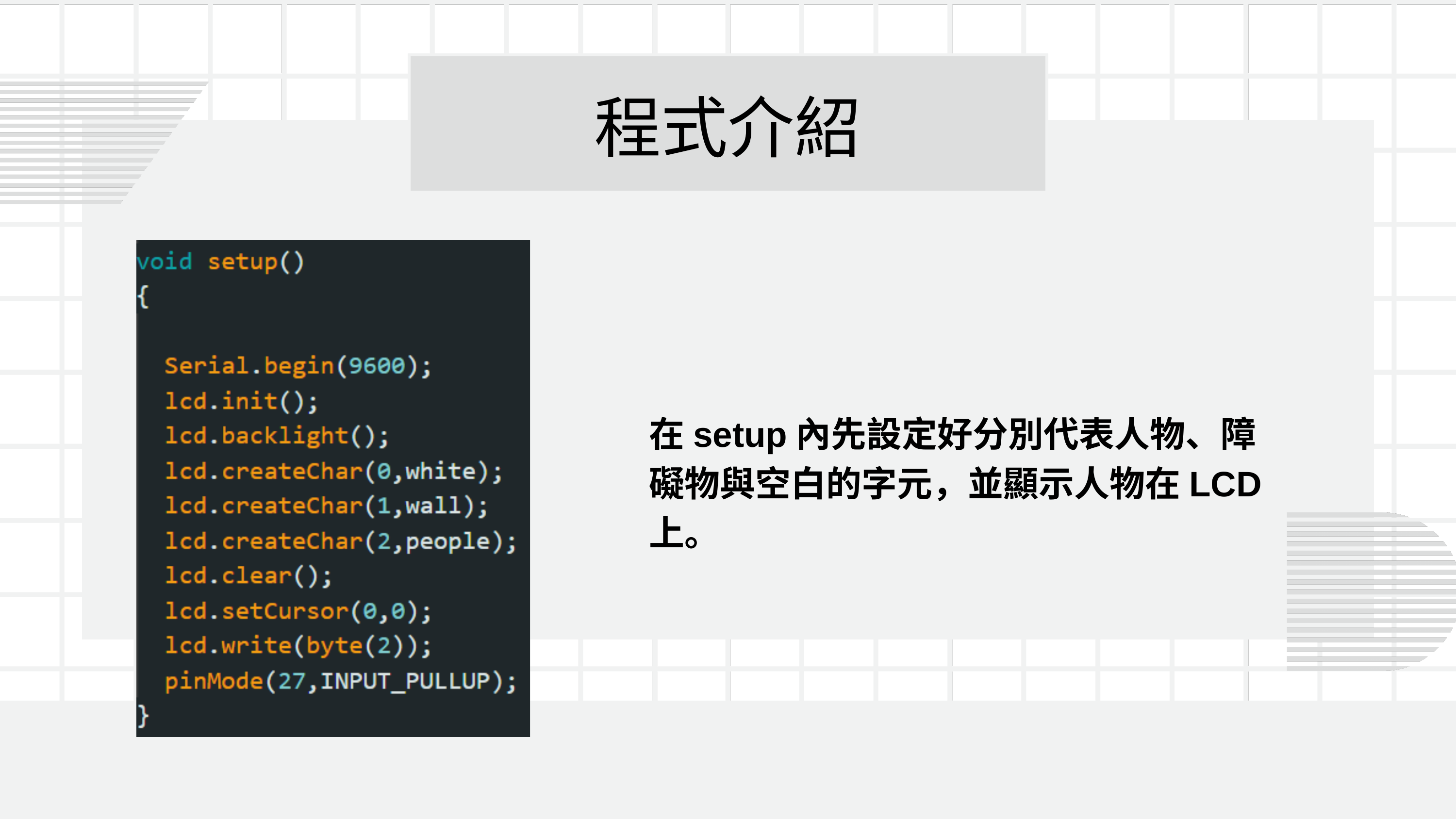

程式介紹

在setup內先設定好分別代表人物、障礙物與空白的字元，並顯示人物在LCD上。